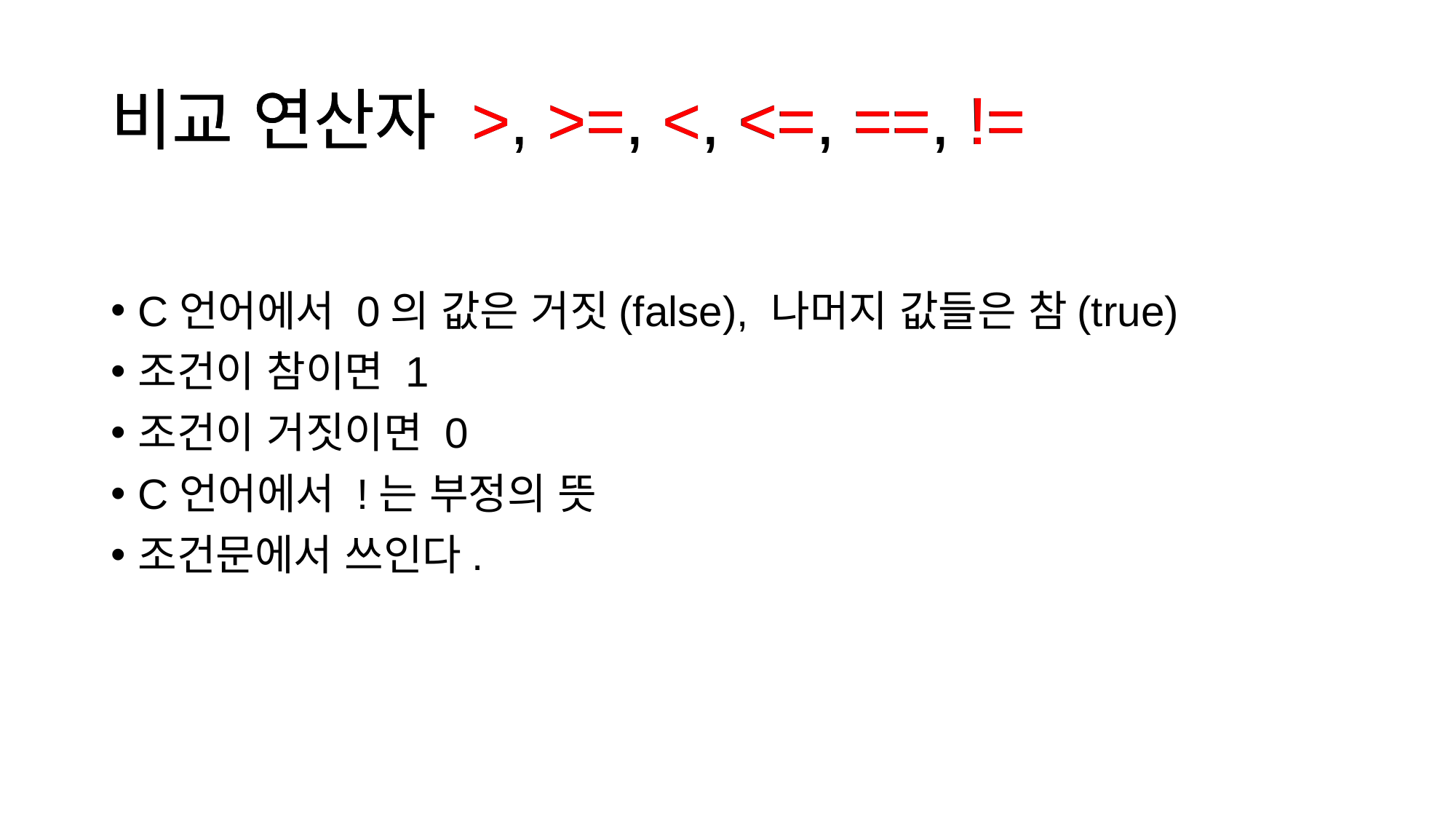

비교 연산자 >, >=, <, <=, ==, !=
# 비교 연산자 >, >=, <, <=, ==, !=

C언어에서 0의 값은 거짓(false), 나머지 값들은 참(true)
조건이 참이면 1
조건이 거짓이면 0
C언어에서 !는 부정의 뜻
조건문에서 쓰인다.